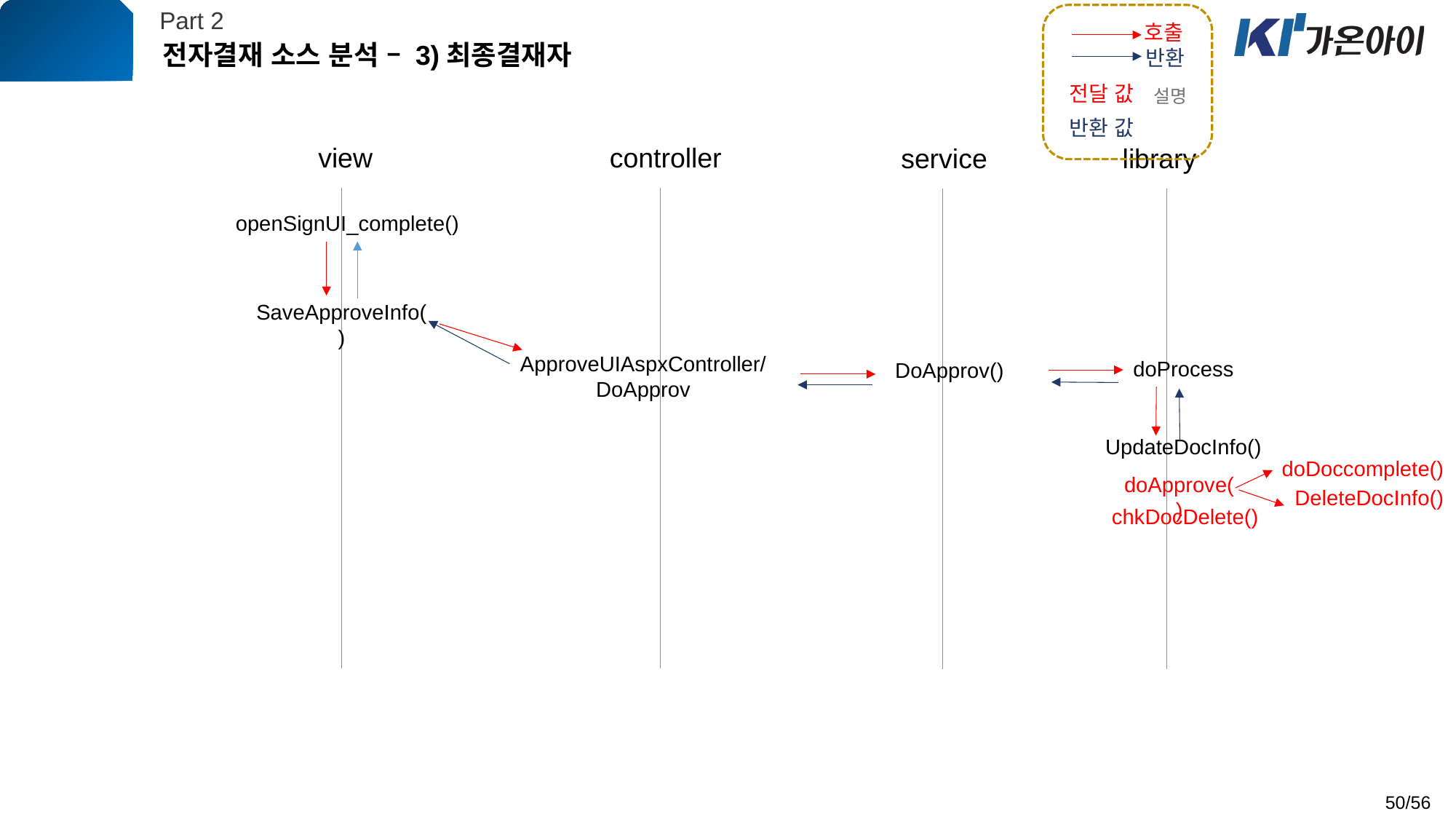

Part 2

호출
전자결재 소스 분석 – 3)최종결재자
반환
전달 값
설명
반환 값
view
controller
service
library
openSignUI_complete()
SaveApproveInfo()
ApproveUIAspxController/
DoApprov
doProcess
DoApprov()
UpdateDocInfo()
doDoccomplete()
doApprove()
DeleteDocInfo()
chkDocDelete()
50/56